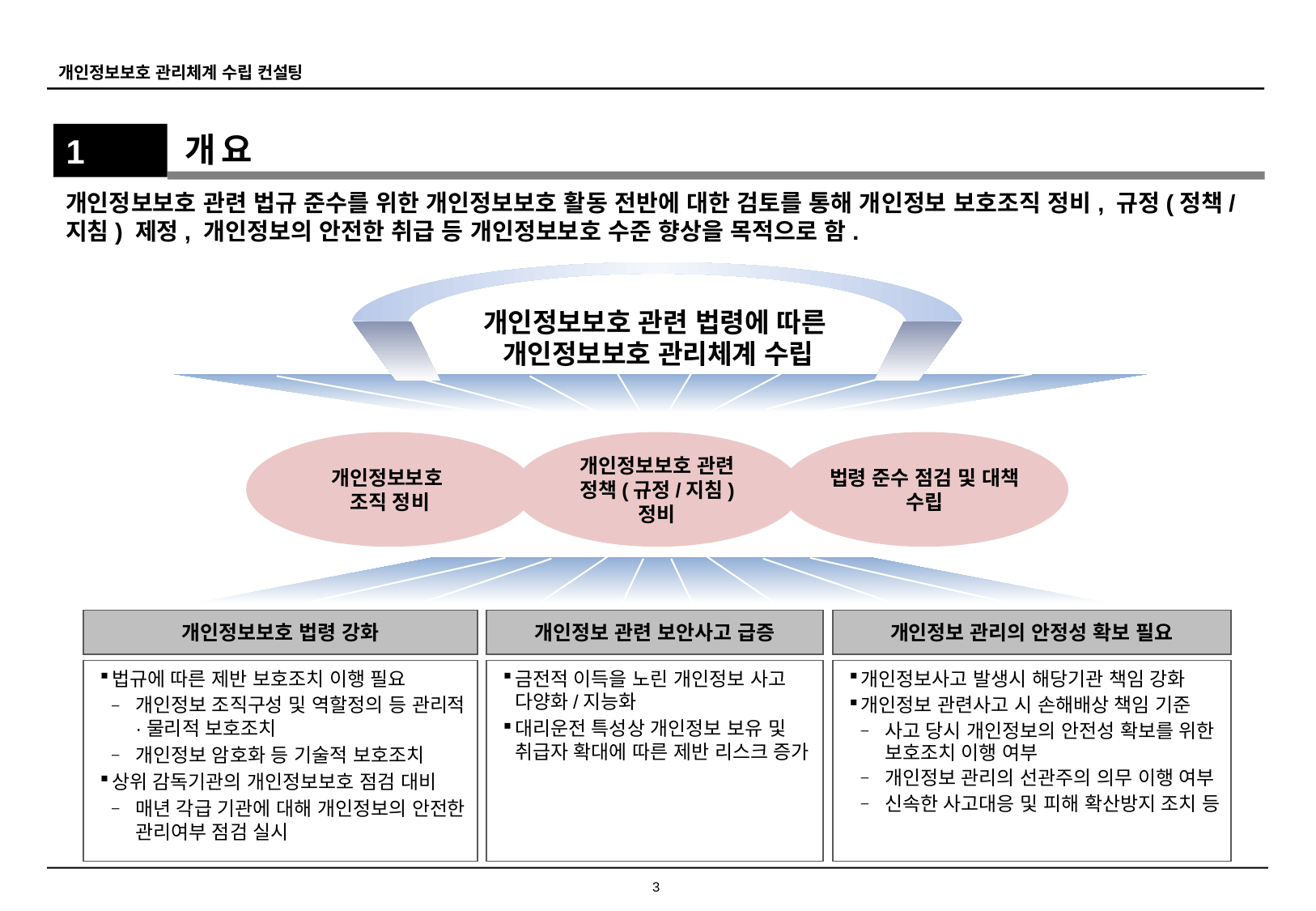

1
 개 요

개인정보보호 관련 법규 준수를 위한 개인정보보호 활동 전반에 대한 검토를 통해 개인정보 보호조직 정비, 규정(정책/지침) 제정, 개인정보의 안전한 취급 등 개인정보보호 수준 향상을 목적으로 함.

개인정보보호 관련 법령에 따른
개인정보보호 관리체계 수립

개인정보보호
조직 정비
개인정보보호 관련
정책(규정/지침) 정비
법령 준수 점검 및 대책 수립

개인정보보호 법령 강화
개인정보 관련 보안사고 급증
개인정보 관리의 안정성 확보 필요
법규에 따른 제반 보호조치 이행 필요
개인정보 조직구성 및 역할정의 등 관리적·물리적 보호조치
개인정보 암호화 등 기술적 보호조치
상위 감독기관의 개인정보보호 점검 대비
매년 각급 기관에 대해 개인정보의 안전한 관리여부 점검 실시
금전적 이득을 노린 개인정보 사고 다양화/지능화
대리운전 특성상 개인정보 보유 및 취급자 확대에 따른 제반 리스크 증가
개인정보사고 발생시 해당기관 책임 강화
개인정보 관련사고 시 손해배상 책임 기준
사고 당시 개인정보의 안전성 확보를 위한 보호조치 이행 여부
개인정보 관리의 선관주의 의무 이행 여부
신속한 사고대응 및 피해 확산방지 조치 등